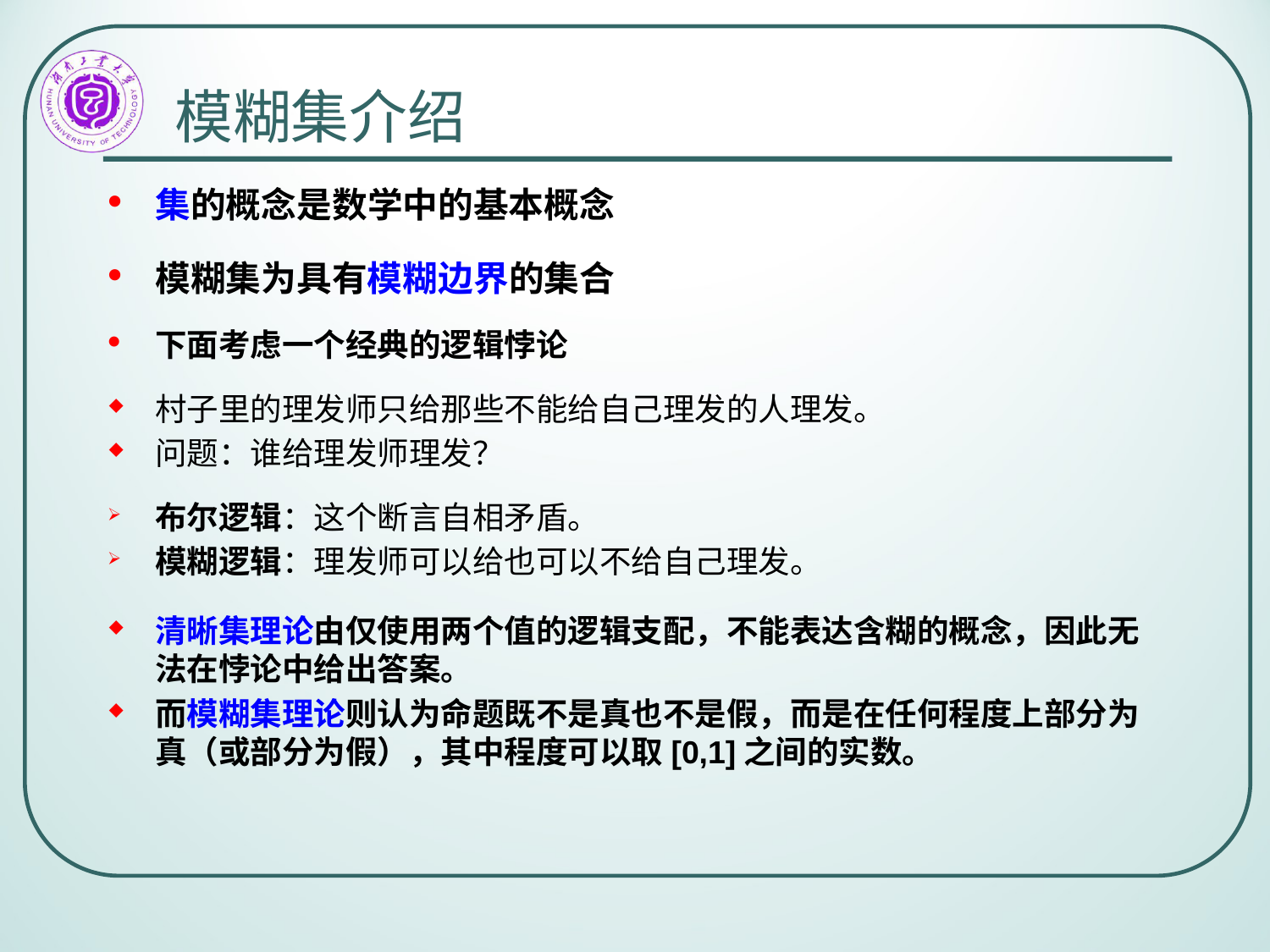

# 模糊集介绍
集的概念是数学中的基本概念

模糊集为具有模糊边界的集合

下面考虑一个经典的逻辑悖论

村子里的理发师只给那些不能给自己理发的人理发。
问题：谁给理发师理发？

布尔逻辑：这个断言自相矛盾。
模糊逻辑：理发师可以给也可以不给自己理发。

清晰集理论由仅使用两个值的逻辑支配，不能表达含糊的概念，因此无法在悖论中给出答案。
而模糊集理论则认为命题既不是真也不是假，而是在任何程度上部分为真（或部分为假），其中程度可以取[0,1]之间的实数。